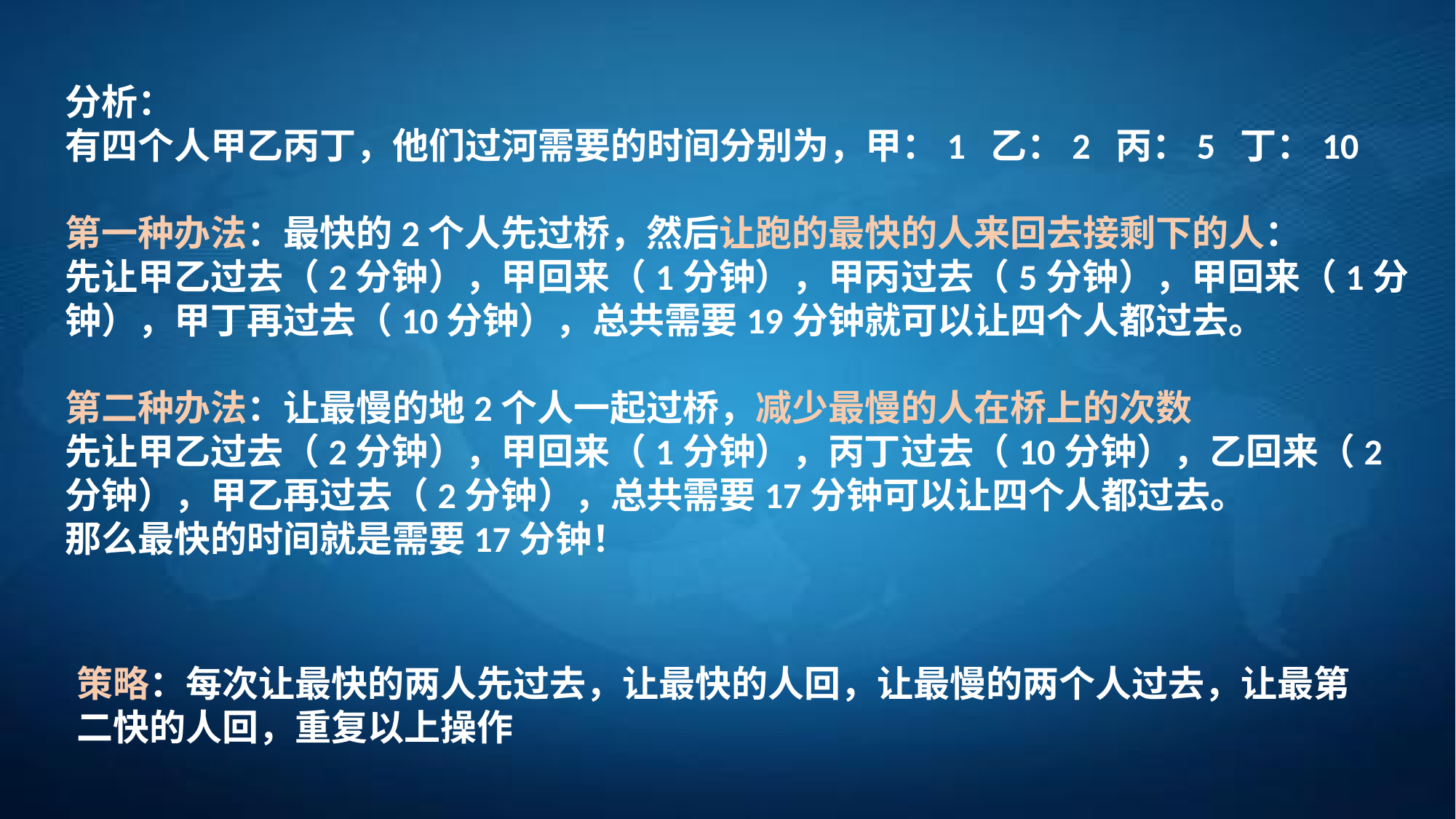

分析：
有四个人甲乙丙丁，他们过河需要的时间分别为，甲：1  乙：2  丙：5  丁：10

第一种办法：最快的2个人先过桥，然后让跑的最快的人来回去接剩下的人：
先让甲乙过去（2分钟），甲回来（1分钟），甲丙过去（5分钟），甲回来（1分钟），甲丁再过去（10分钟），总共需要19分钟就可以让四个人都过去。

第二种办法：让最慢的地2个人一起过桥，减少最慢的人在桥上的次数
先让甲乙过去（2分钟），甲回来（1分钟），丙丁过去（10分钟），乙回来（2分钟），甲乙再过去（2分钟），总共需要17分钟可以让四个人都过去。
那么最快的时间就是需要17分钟！
策略：每次让最快的两人先过去，让最快的人回，让最慢的两个人过去，让最第二快的人回，重复以上操作